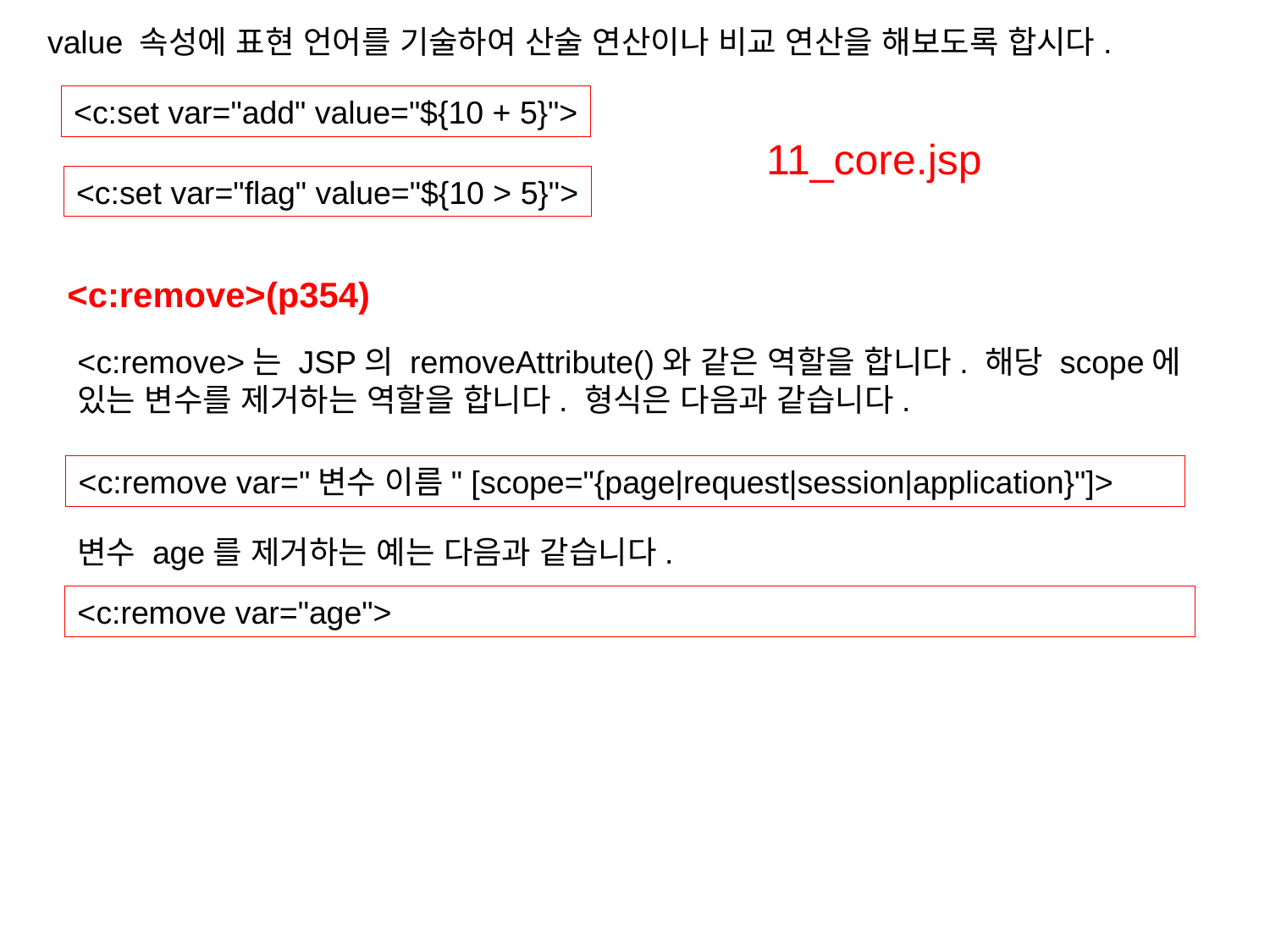

value 속성에 표현 언어를 기술하여 산술 연산이나 비교 연산을 해보도록 합시다.
<c:set var="add" value="${10 + 5}">
11_core.jsp
<c:set var="flag" value="${10 > 5}">
<c:remove>(p354)
<c:remove>는 JSP의 removeAttribute()와 같은 역할을 합니다. 해당 scope에 있는 변수를 제거하는 역할을 합니다. 형식은 다음과 같습니다.

변수 age를 제거하는 예는 다음과 같습니다.

<c:remove var="변수 이름" [scope="{page|request|session|application}"]>
<c:remove var="age">